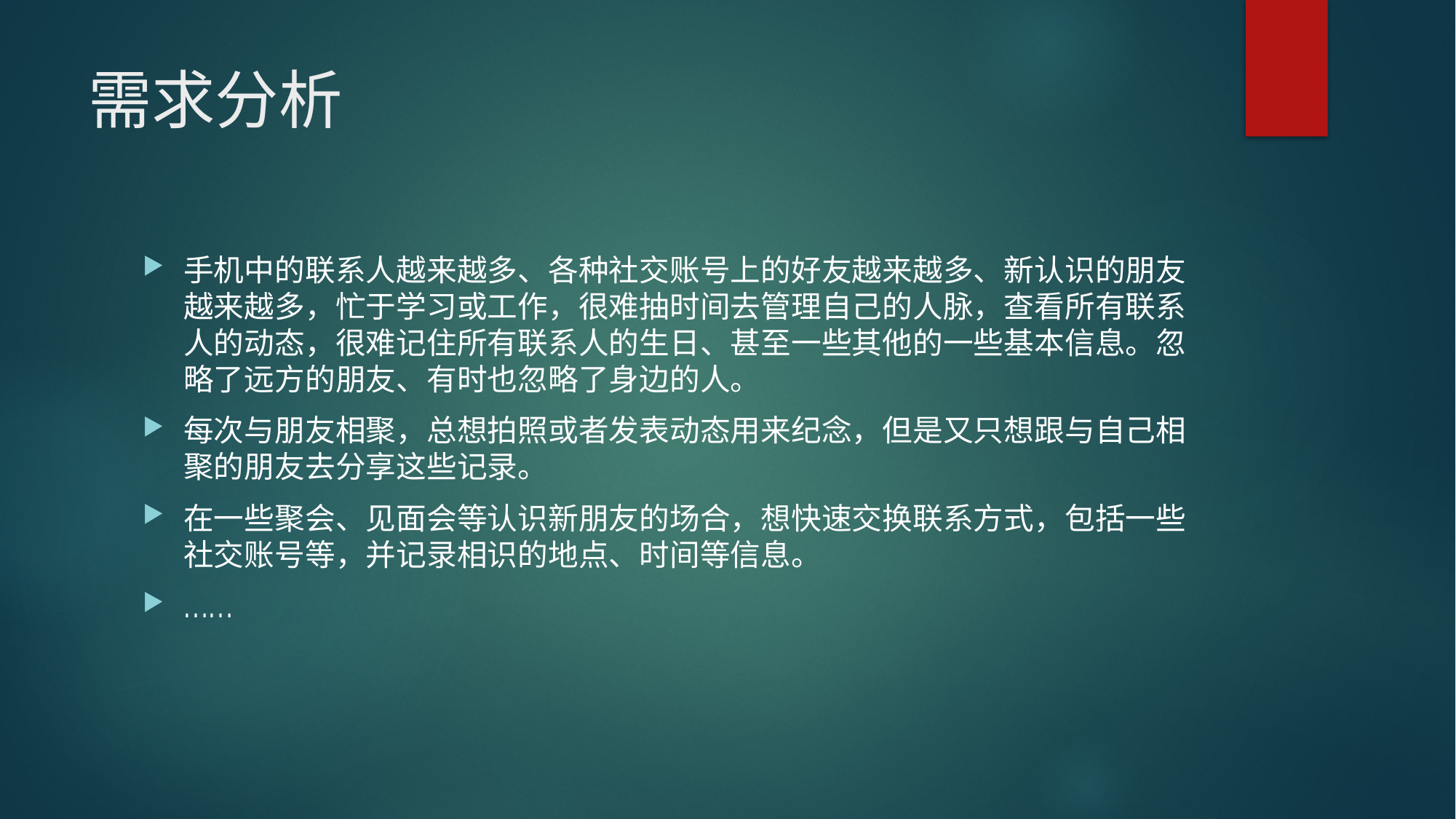

# 需求分析
手机中的联系人越来越多、各种社交账号上的好友越来越多、新认识的朋友越来越多，忙于学习或工作，很难抽时间去管理自己的人脉，查看所有联系人的动态，很难记住所有联系人的生日、甚至一些其他的一些基本信息。忽略了远方的朋友、有时也忽略了身边的人。
每次与朋友相聚，总想拍照或者发表动态用来纪念，但是又只想跟与自己相聚的朋友去分享这些记录。
在一些聚会、见面会等认识新朋友的场合，想快速交换联系方式，包括一些社交账号等，并记录相识的地点、时间等信息。
……